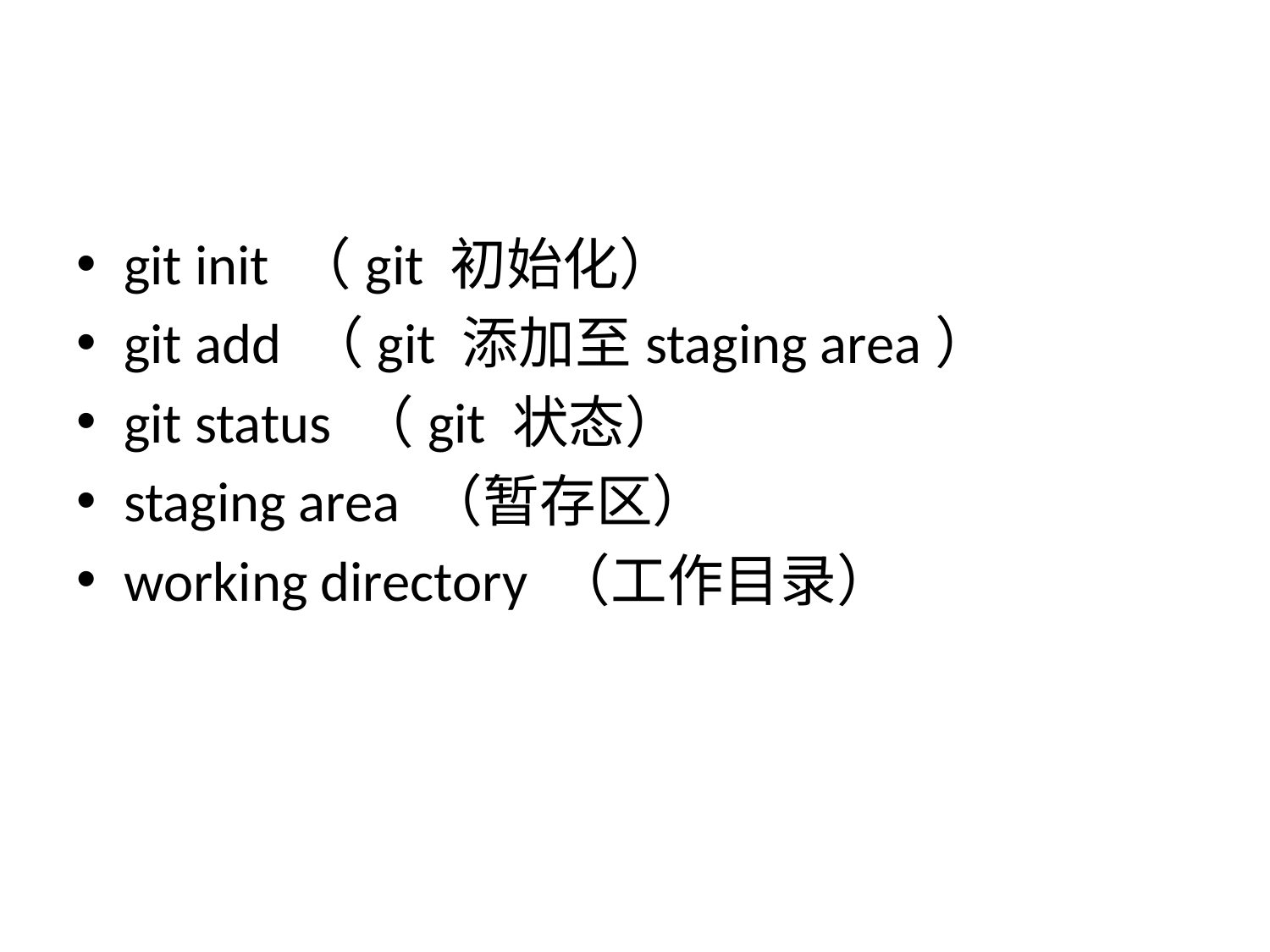

#
git init （git 初始化）
git add （git 添加至staging area）
git status （git 状态）
staging area （暂存区）
working directory （工作目录）